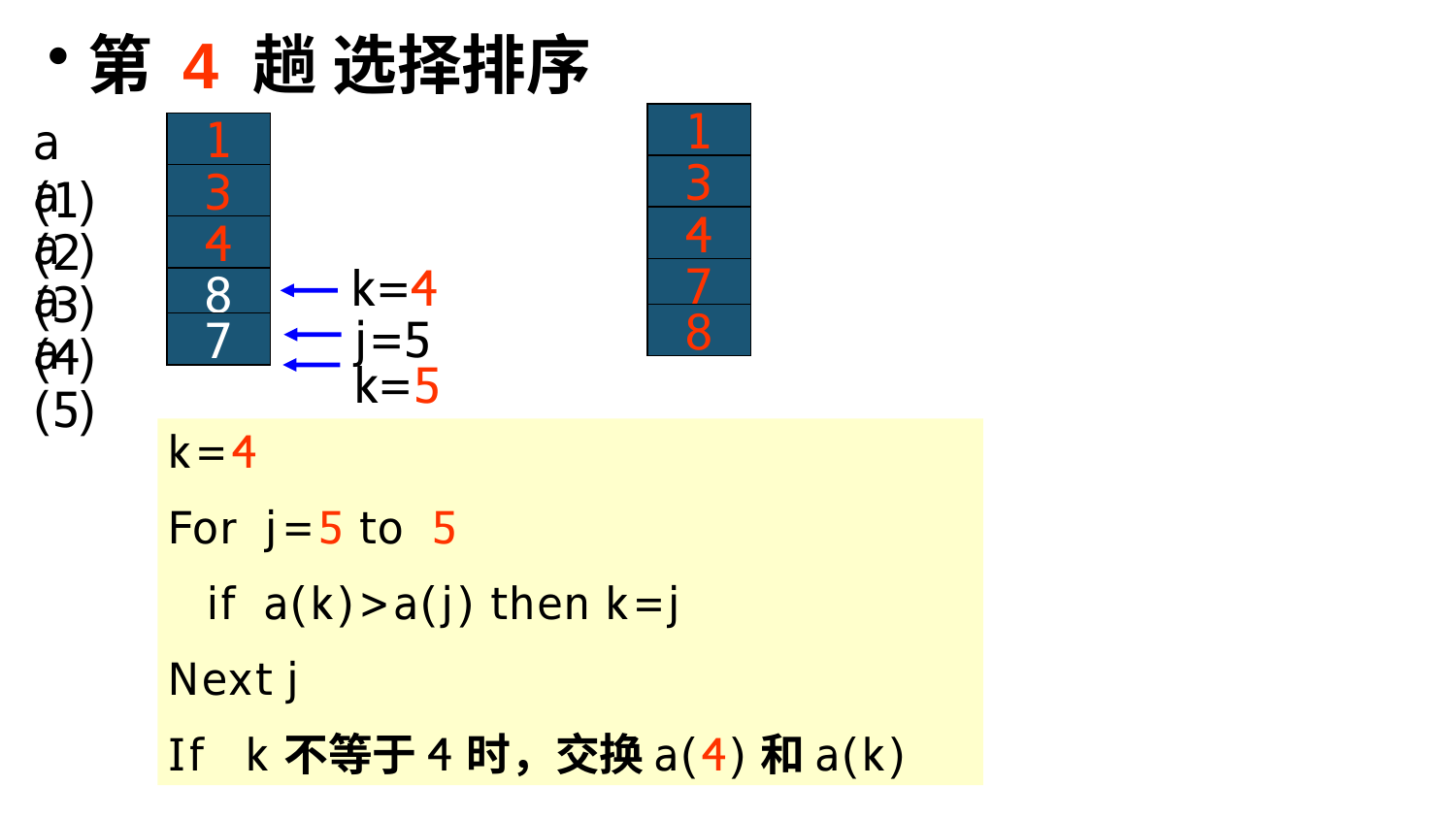

第 4 趟 选择排序
a (1)
1
a (2)
3
a (3)
4
a (4)
8
a (5)
7
1
3
4
7
8
k=4

j=5

k=5

k=4
For  j=5 to  5
   if  a(k)>a(j) then k=j
Next j
If   k不等于4时，交换a(4)和a(k)